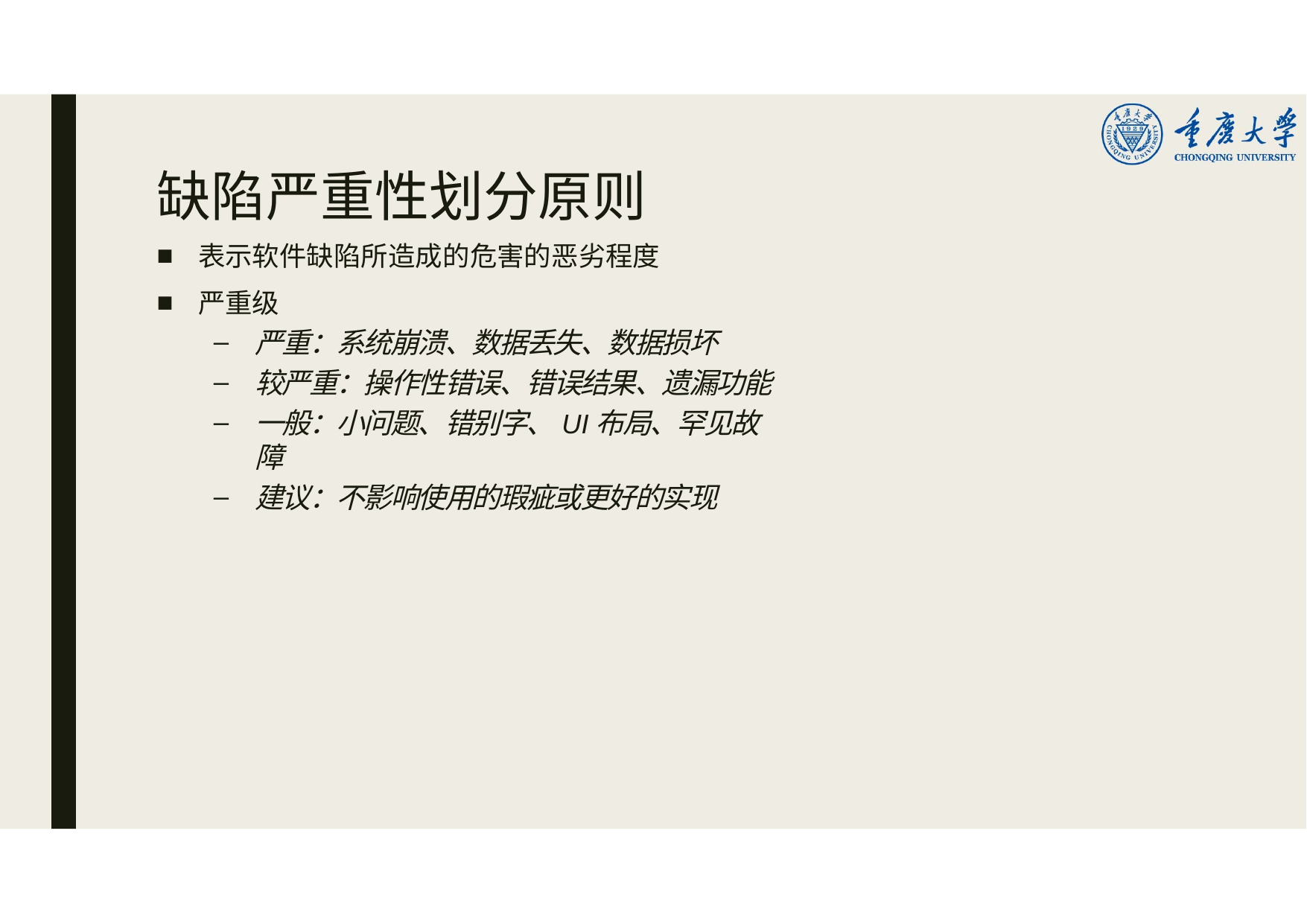

# 缺陷严重性划分原则
表示软件缺陷所造成的危害的恶劣程度
严重级
严重：系统崩溃、数据丢失、数据损坏
较严重：操作性错误、错误结果、遗漏功能
一般：小问题、错别字、UI布局、罕见故障
建议：不影响使用的瑕疵或更好的实现